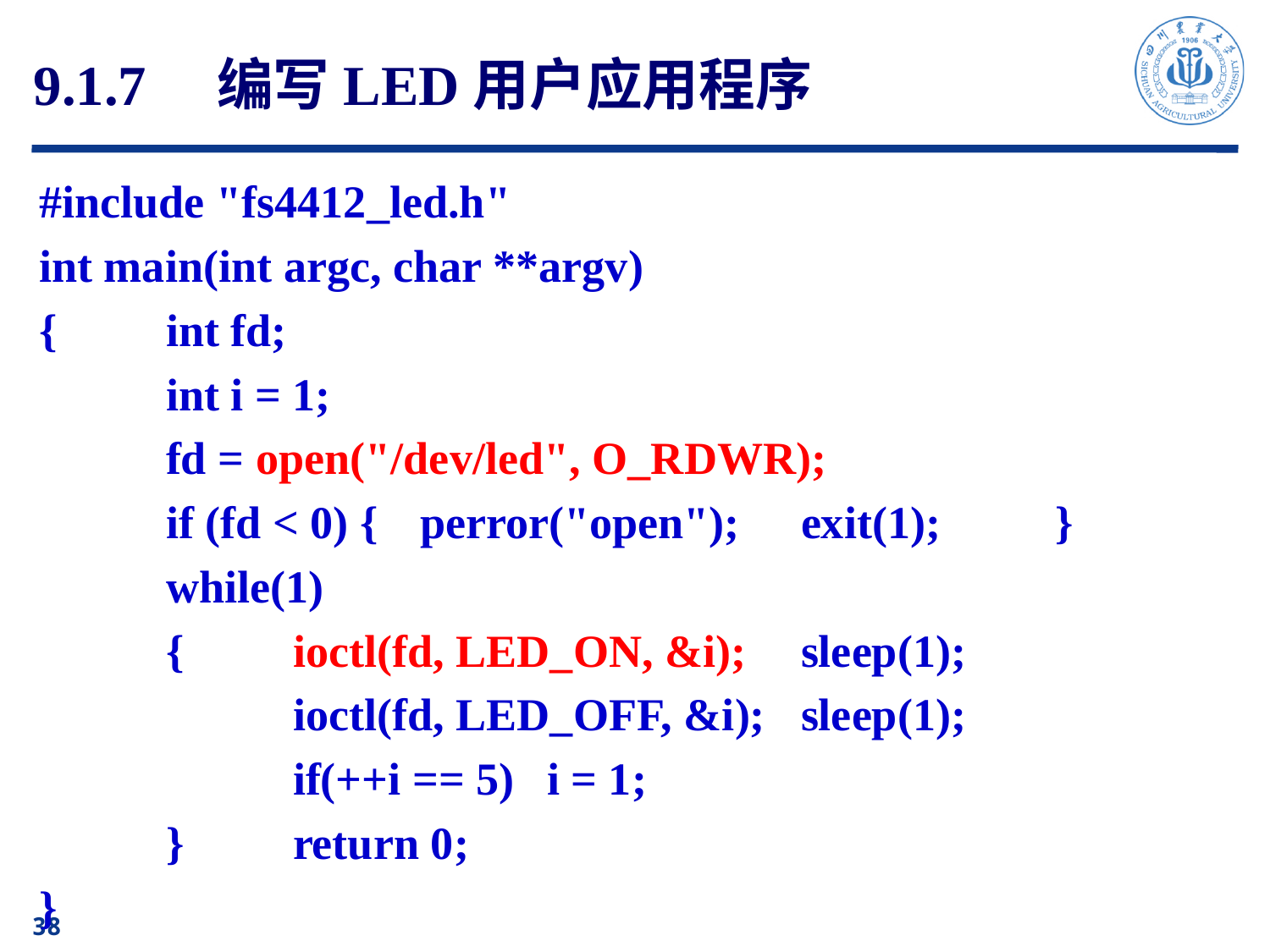

# 9.1.7　编写LED用户应用程序
#include "fs4412_led.h"
int main(int argc, char **argv)
{	int fd;
	int i = 1;
	fd = open("/dev/led", O_RDWR);
	if (fd < 0) {	perror("open");	exit(1);	}
	while(1)
	{	ioctl(fd, LED_ON, &i);	sleep(1);
		ioctl(fd, LED_OFF, &i);	sleep(1);
		if(++i == 5)	i = 1;
	}	return 0;
}